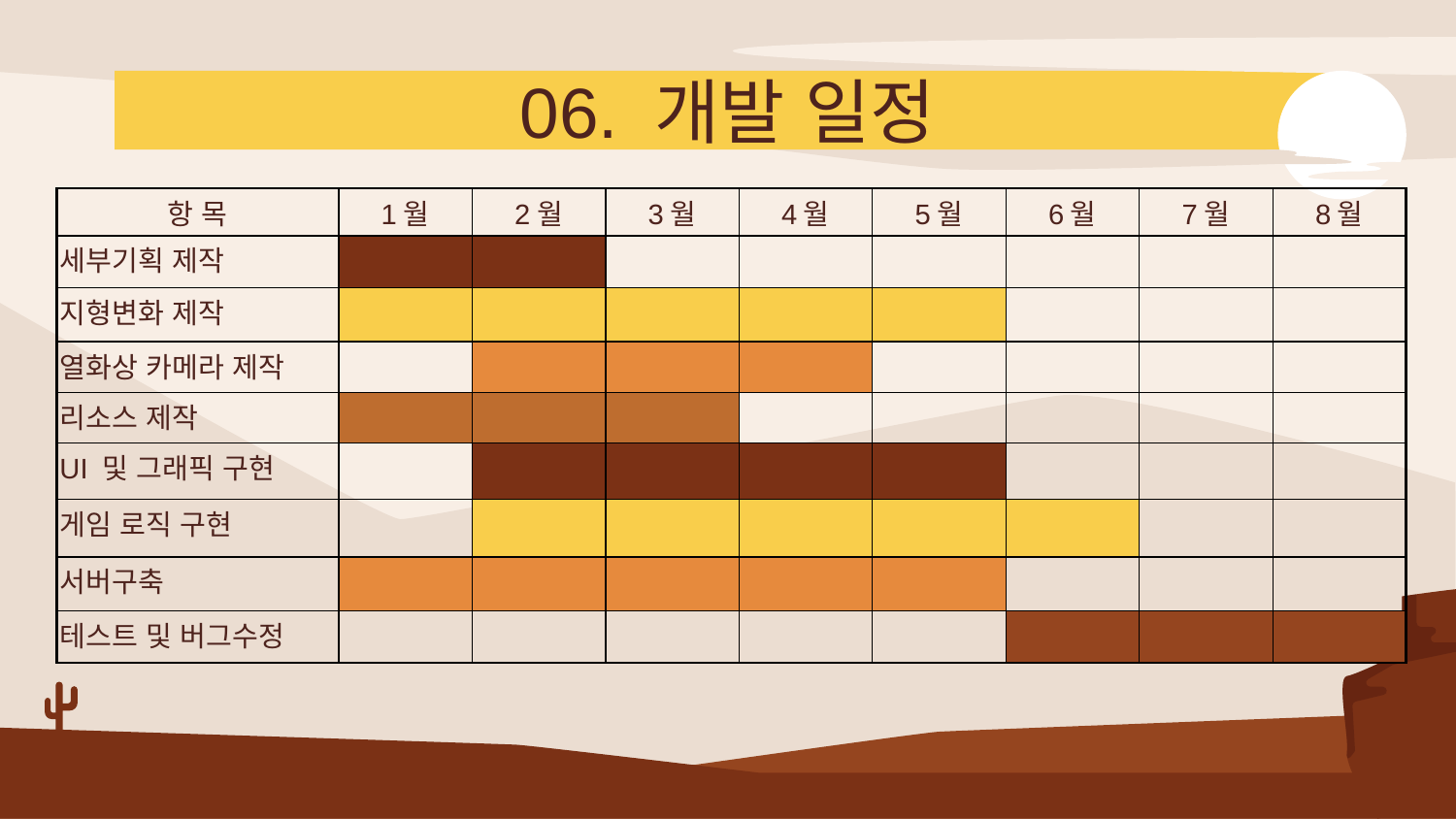

# 06. 개발 일정

| 항 목 | 1월 | 2월 | 3월 | 4월 | 5월 | 6월 | 7월 | 8월 |
| --- | --- | --- | --- | --- | --- | --- | --- | --- |
| 세부기획 제작 |  |  |  |  |  |  |  |  |
| 지형변화 제작 |  |  |  |  |  |  |  |  |
| 열화상 카메라 제작 |  |  |  |  |  |  |  |  |
| 리소스 제작 |  |  |  |  |  |  |  |  |
| UI 및 그래픽 구현 |  |  |  |  |  |  |  |  |
| 게임 로직 구현 |  |  |  |  |  |  |  |  |
| 서버구축 |  |  |  |  |  |  |  |  |
| 테스트 및 버그수정 |  |  |  |  |  |  |  |  |